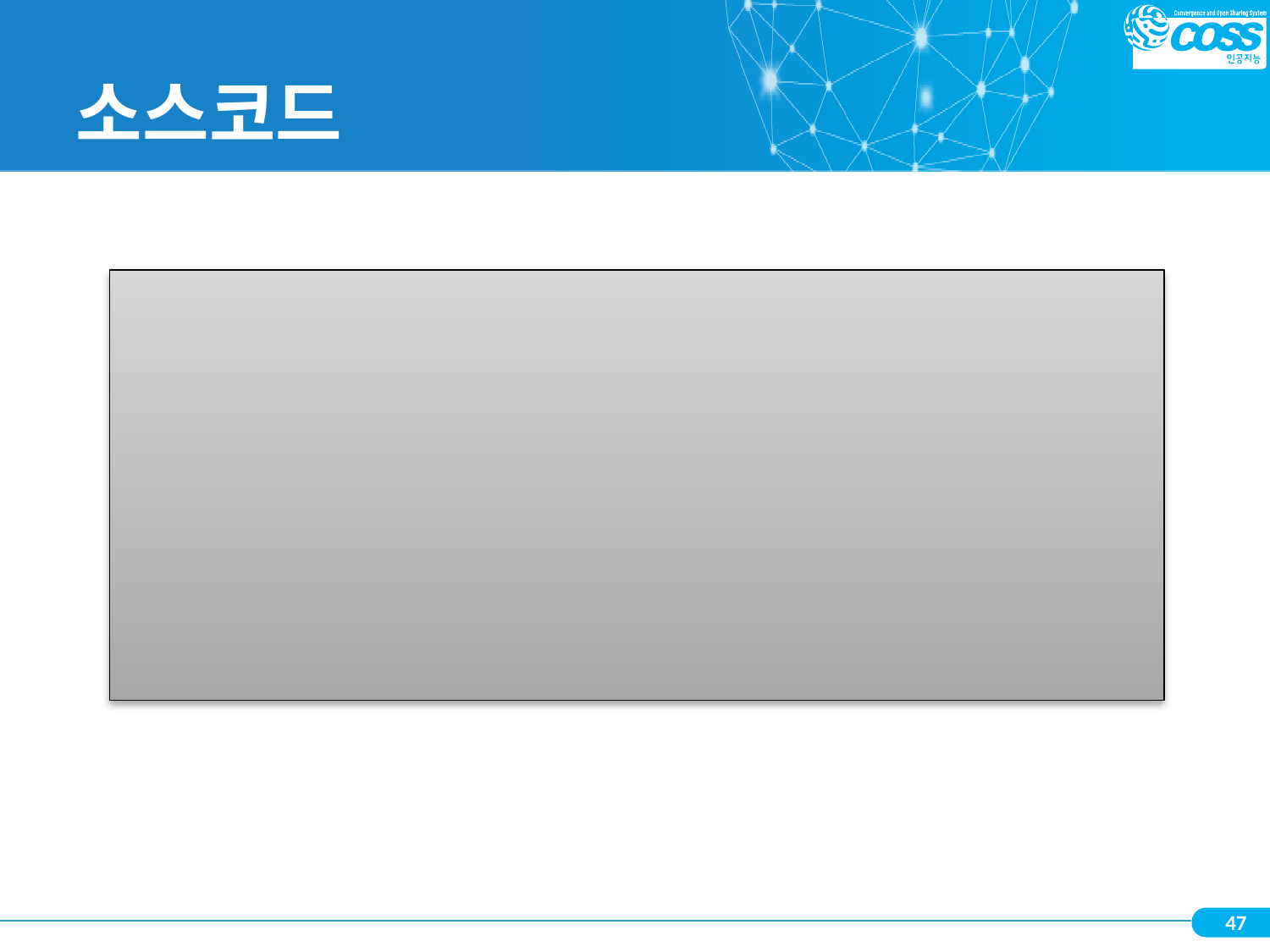

# 소스코드

# 읽어 들인 세 개의 정수의 합을 구하여 표시
print("세 개의 정수를 입력해주세요.")
n1 = int(input("정수1 : "))
n2 = int(input("정수2 : "))
n3 = int(input("정수3 : "))
print("이들의 합은", n1+n2+n3, "입니다.")